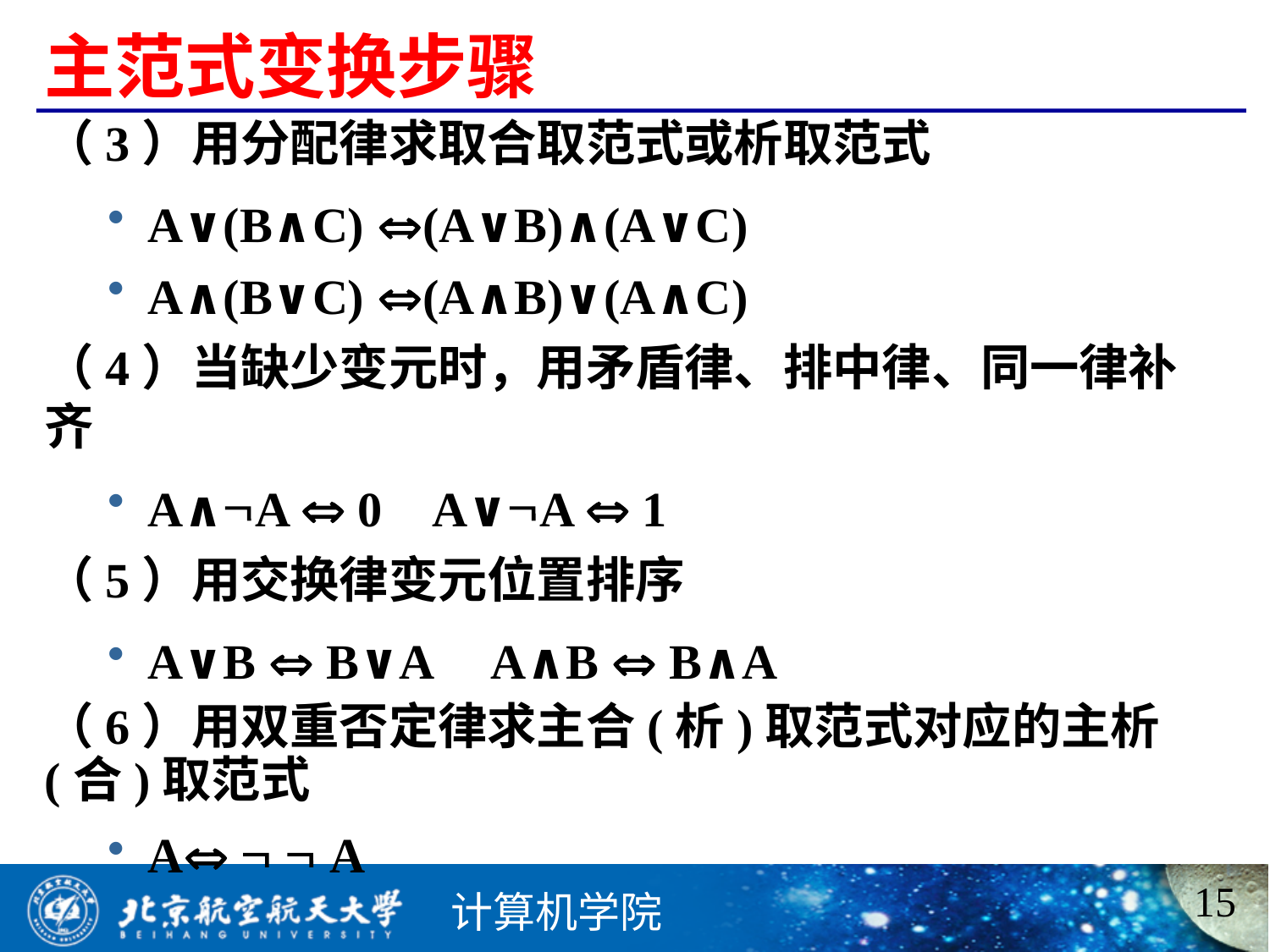

# 主范式变换步骤
（3）用分配律求取合取范式或析取范式
A∨(B∧C) ⇔(A∨B)∧(A∨C)
A∧(B∨C) ⇔(A∧B)∨(A∧C)
（4）当缺少变元时，用矛盾律、排中律、同一律补齐
A∧¬A ⇔ 0    A∨¬A ⇔ 1
（5）用交换律变元位置排序
A∨B ⇔ B∨A     A∧B ⇔ B∧A
（6）用双重否定律求主合(析)取范式对应的主析(合)取范式
A⇔ ¬ ¬ A